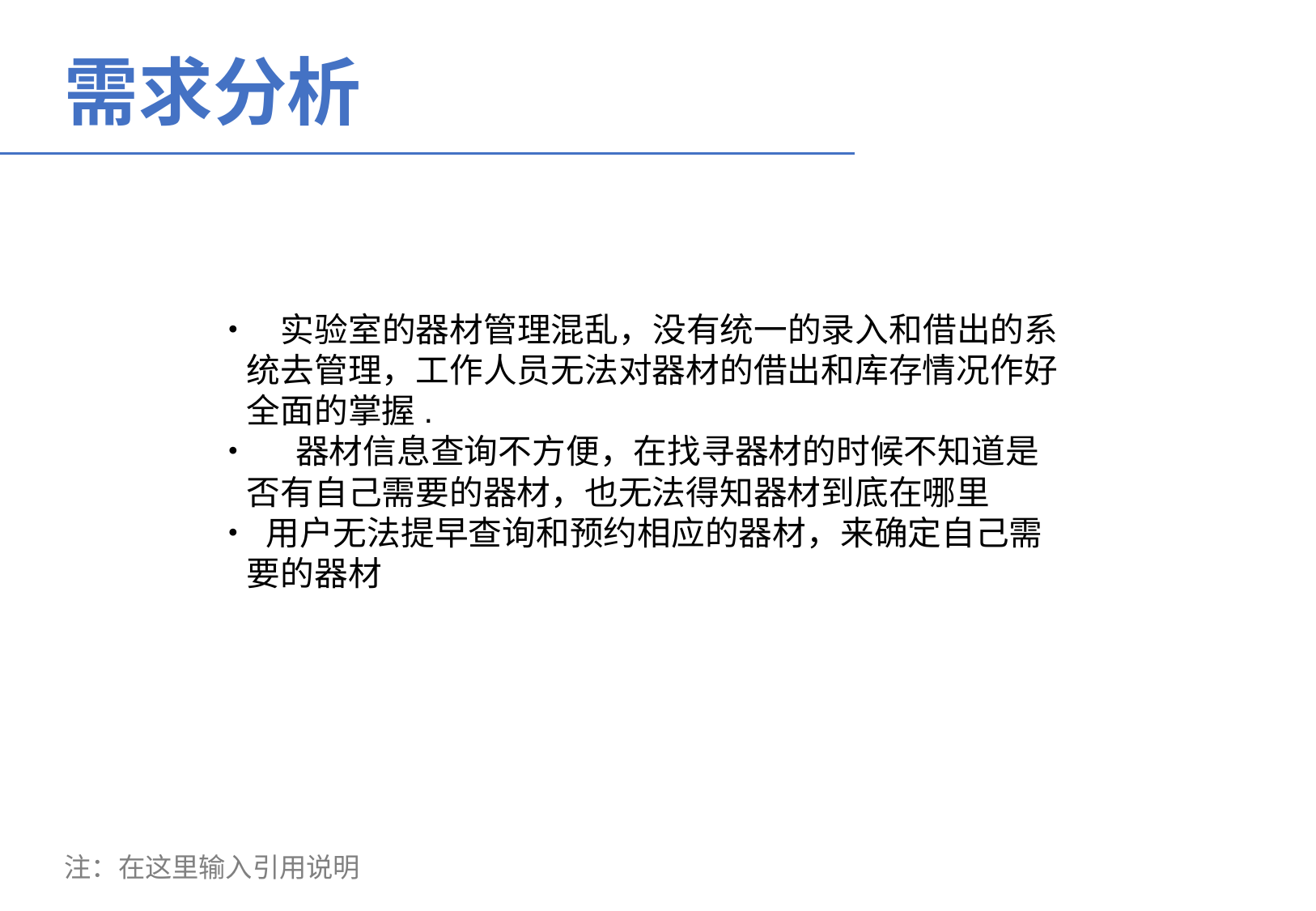

需求分析
•   实验室的器材管理混乱，没有统一的录入和借出的系统去管理，工作人员无法对器材的借出和库存情况作好全面的掌握.
•     器材信息查询不方便，在找寻器材的时候不知道是否有自己需要的器材，也无法得知器材到底在哪里
• 用户无法提早查询和预约相应的器材，来确定自己需要的器材
注：在这里输入引用说明